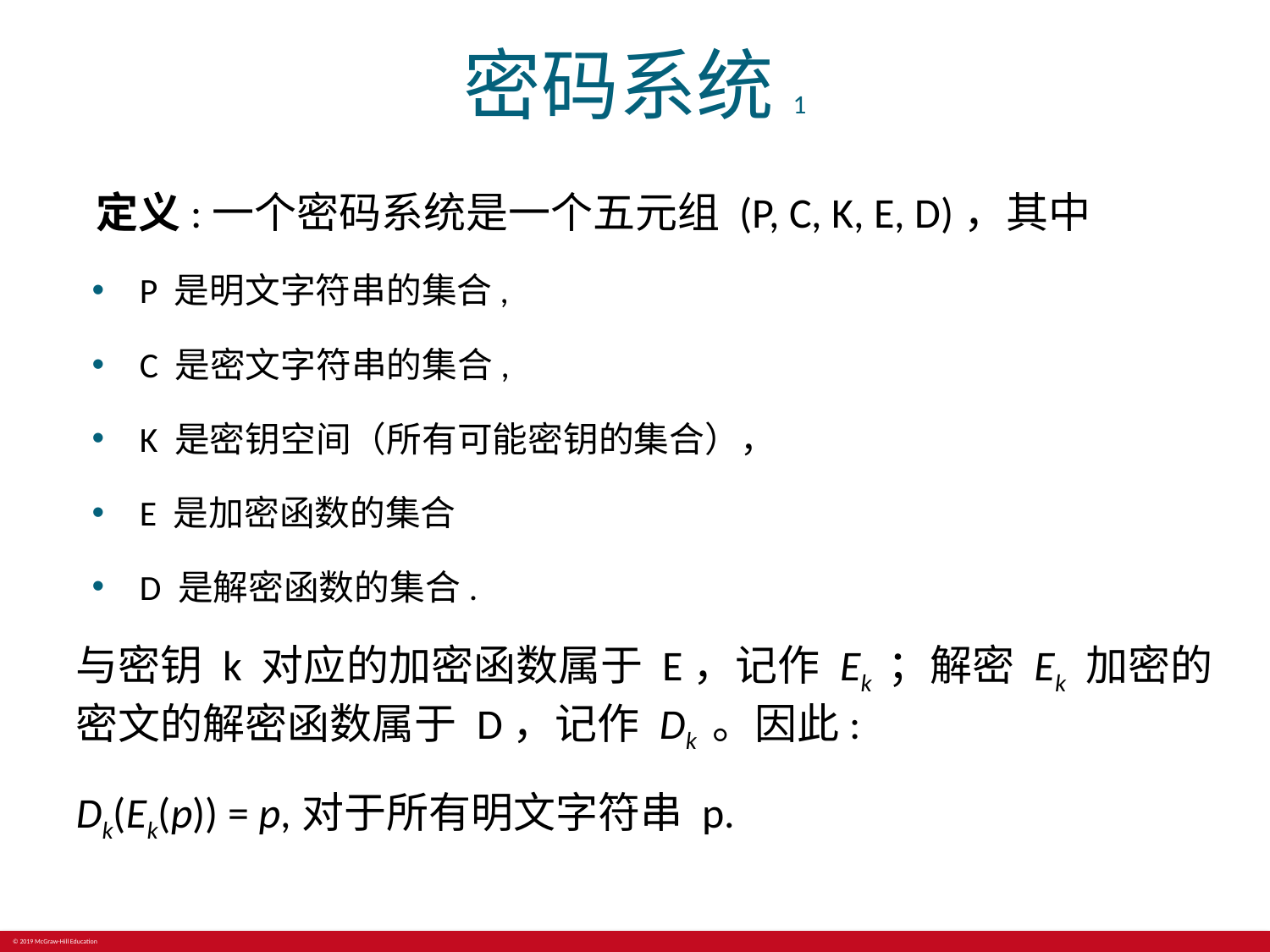

# 密码系统1
 定义:一个密码系统是一个五元组 (P, C, K, E, D)，其中
P 是明文字符串的集合,
C 是密文字符串的集合,
K 是密钥空间（所有可能密钥的集合），
E 是加密函数的集合
D 是解密函数的集合.
与密钥 k 对应的加密函数属于 E，记作 Ek ；解密 Ek 加密的密文的解密函数属于 D，记作 Dk 。因此:
Dk(Ek(p)) = p,对于所有明文字符串 p.